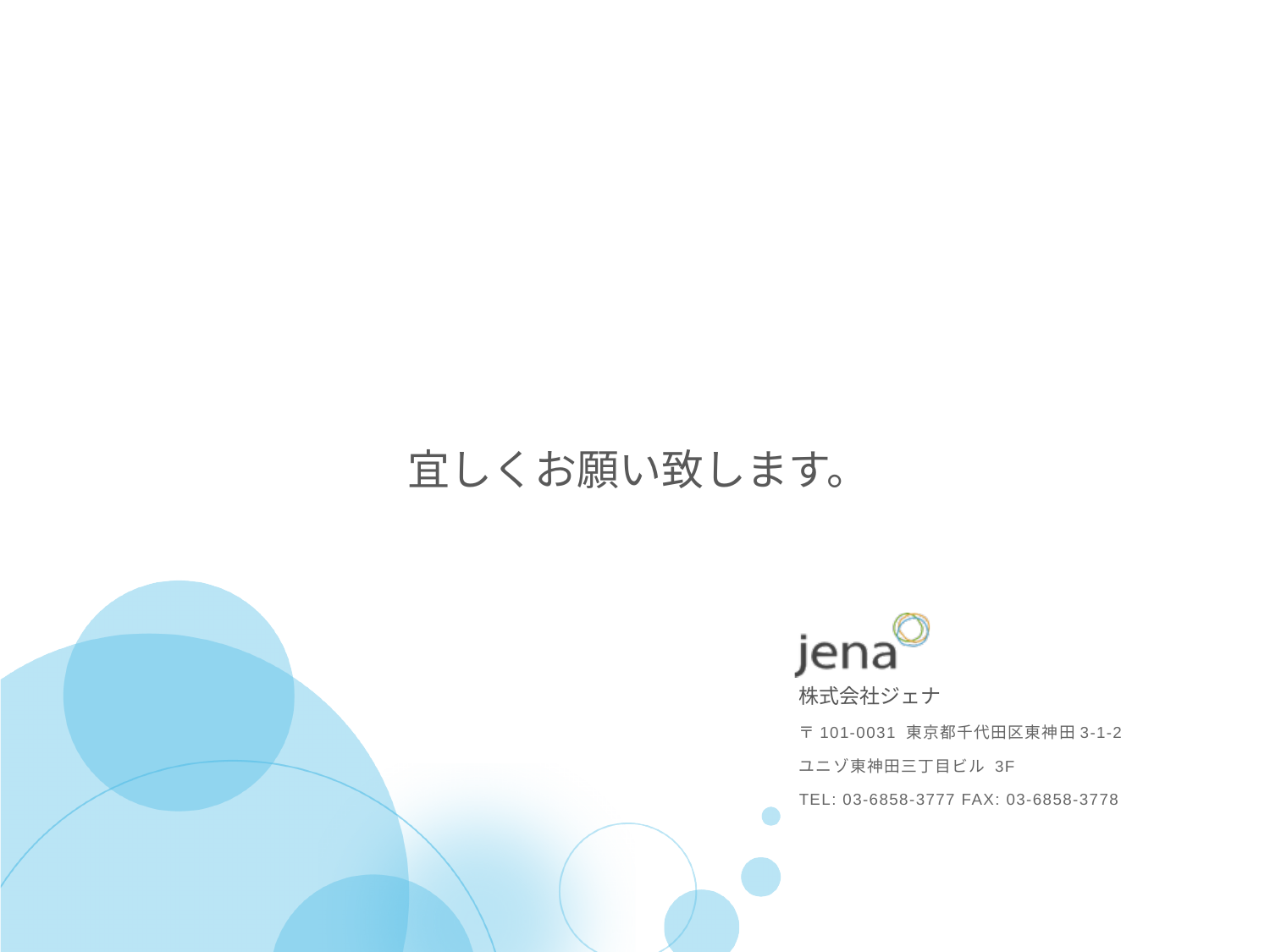

宜しくお願い致します。

株式会社ジェナ
〒101-0031 東京都千代田区東神田3-1-2
ユニゾ東神田三丁目ビル 3F
TEL: 03-6858-3777 FAX: 03-6858-3778